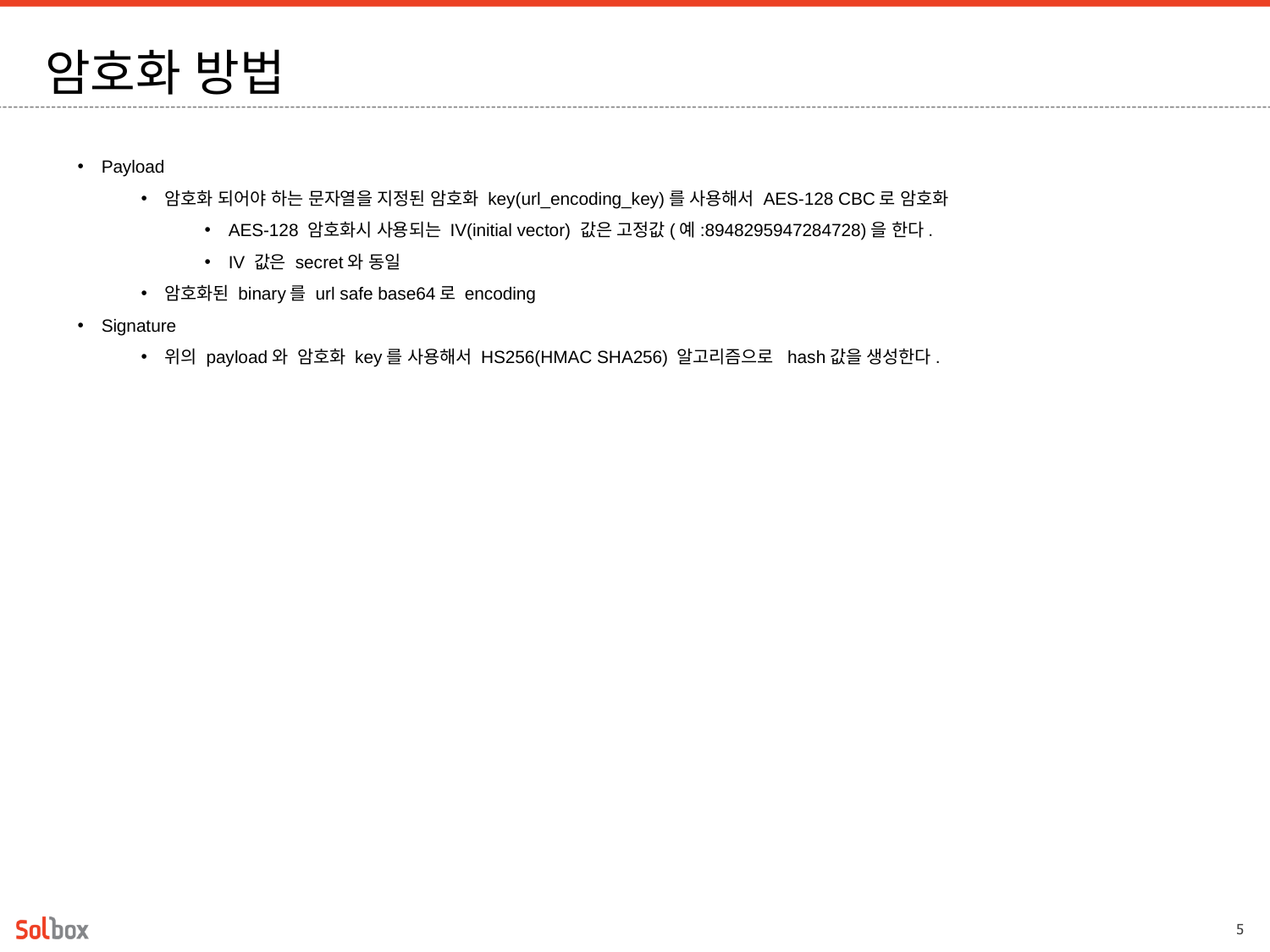

# 암호화 방법

Payload
암호화 되어야 하는 문자열을 지정된 암호화 key(url_encoding_key)를 사용해서 AES-128 CBC로 암호화
AES-128 암호화시 사용되는 IV(initial vector) 값은 고정값(예:8948295947284728)을 한다.
IV 값은 secret와 동일
암호화된 binary를 url safe base64로 encoding
Signature
위의 payload와  암호화 key를 사용해서 HS256(HMAC SHA256) 알고리즘으로  hash값을 생성한다.

5